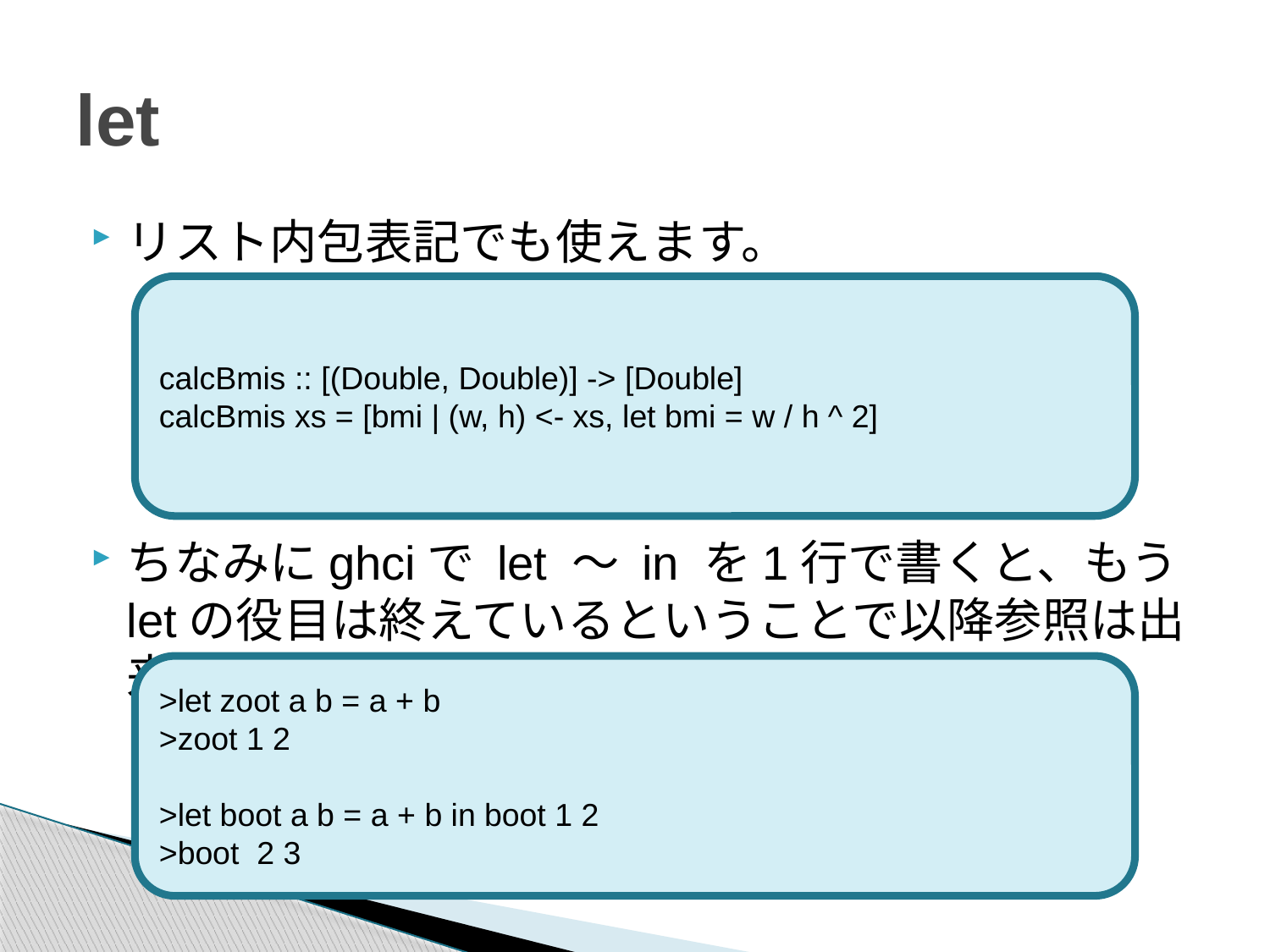

# let
リスト内包表記でも使えます。

ちなみにghciで let ～ in を1行で書くと、もうletの役目は終えているということで以降参照は出来ない。
calcBmis :: [(Double, Double)] -> [Double]
calcBmis xs = [bmi | (w, h) <- xs, let bmi = w / h ^ 2]
>let zoot a b = a + b
>zoot 1 2

>let boot a b = a + b in boot 1 2
>boot  2 3